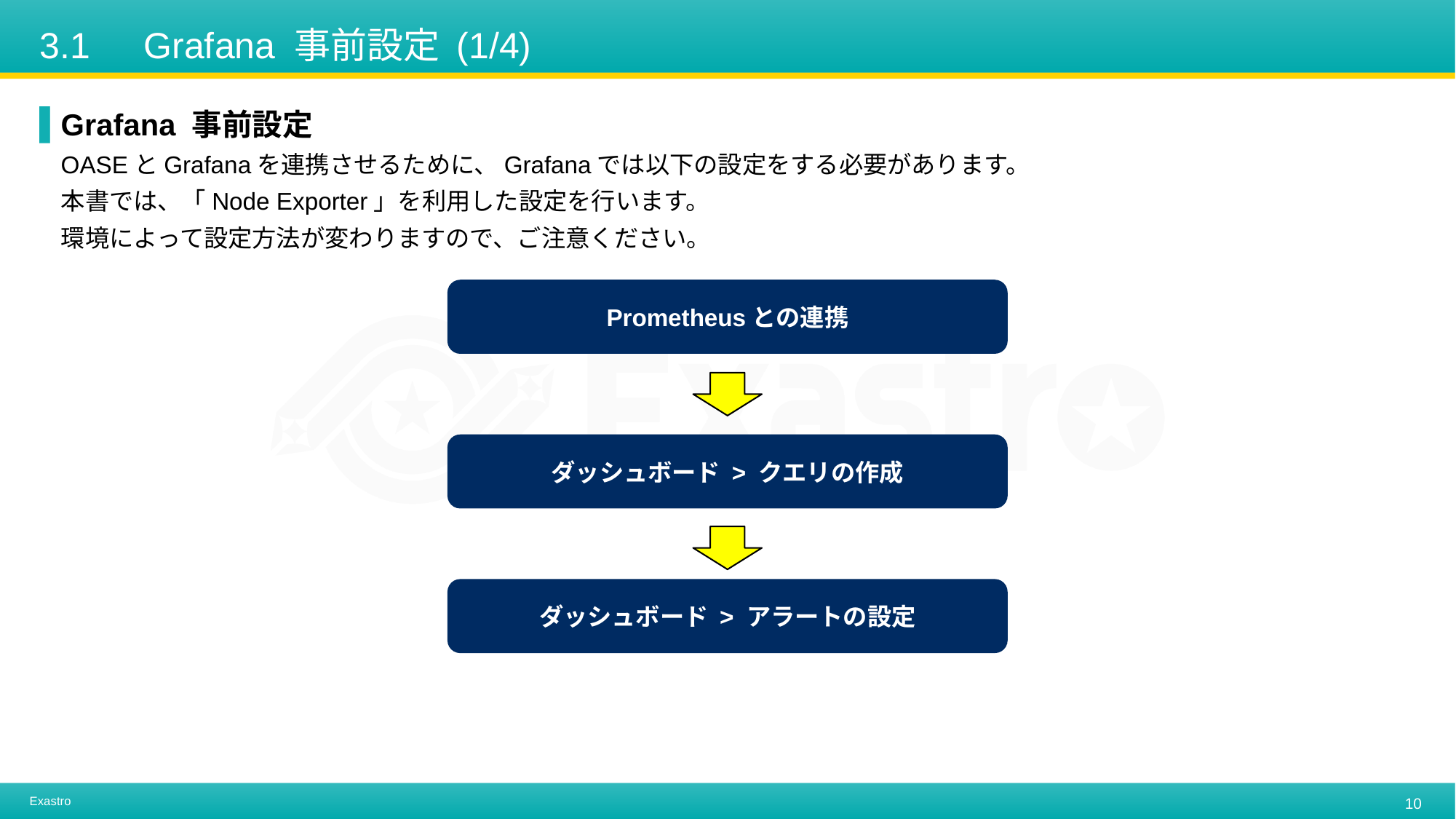

# 3.1　Grafana 事前設定 (1/4)
Grafana 事前設定
OASEとGrafanaを連携させるために、Grafanaでは以下の設定をする必要があります。
本書では、「Node Exporter」を利用した設定を行います。
環境によって設定方法が変わりますので、ご注意ください。
Prometheusとの連携

ダッシュボード > クエリの作成
ダッシュボード > アラートの設定